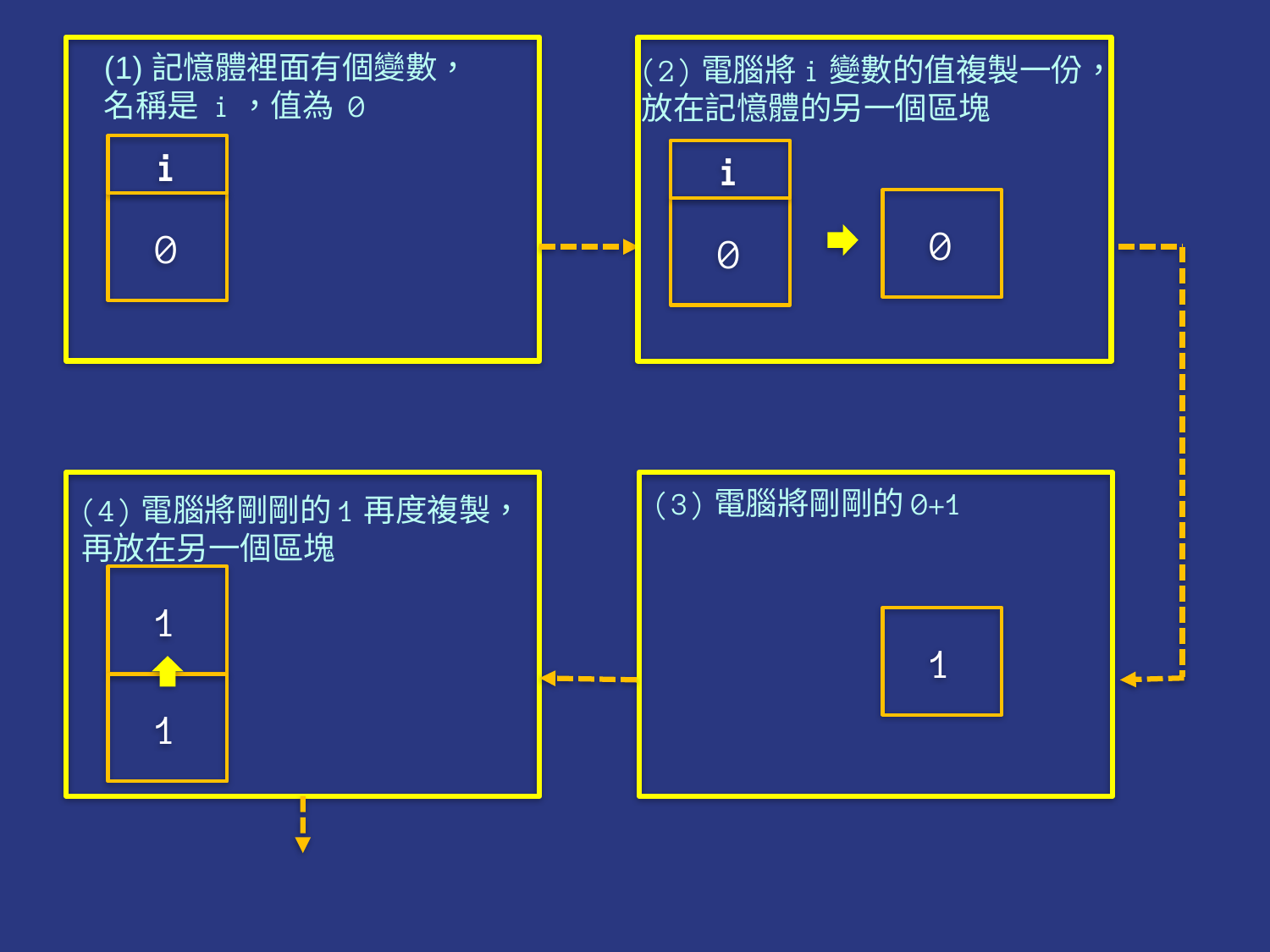

記憶體裡面有個變數，
名稱是 i，值為 0
(2)電腦將i變數的值複製一份，
放在記憶體的另一個區塊
i
i
0
0
0

(3)電腦將剛剛的0+1
(4)電腦將剛剛的1再度複製，
再放在另一個區塊
1
1

1